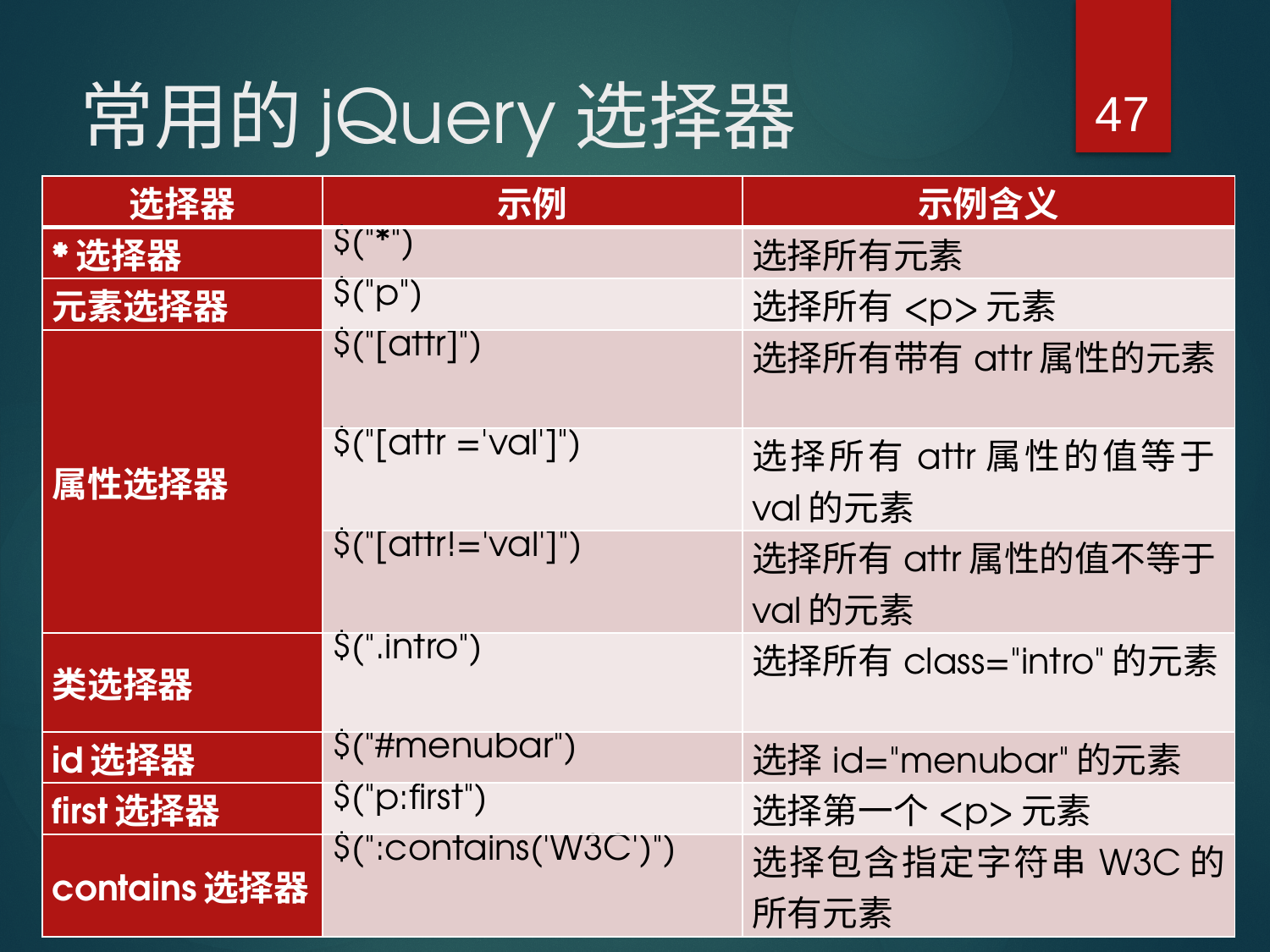

47
# 常用的jQuery选择器
| 选择器 | 示例 | 示例含义 |
| --- | --- | --- |
| \*选择器 | $("\*") | 选择所有元素 |
| 元素选择器 | $("p") | 选择所有<p>元素 |
| 属性选择器 | $("[attr]") | 选择所有带有attr属性的元素 |
|  | $("[attr ='val']") | 选择所有attr属性的值等于val的元素 |
|  | $("[attr!='val']") | 选择所有attr属性的值不等于val的元素 |
| 类选择器 | $(".intro") | 选择所有class="intro"的元素 |
| id选择器 | $("#menubar") | 选择id="menubar"的元素 |
| first选择器 | $("p:first") | 选择第一个<p>元素 |
| contains选择器 | $(":contains('W3C')") | 选择包含指定字符串W3C的所有元素 |